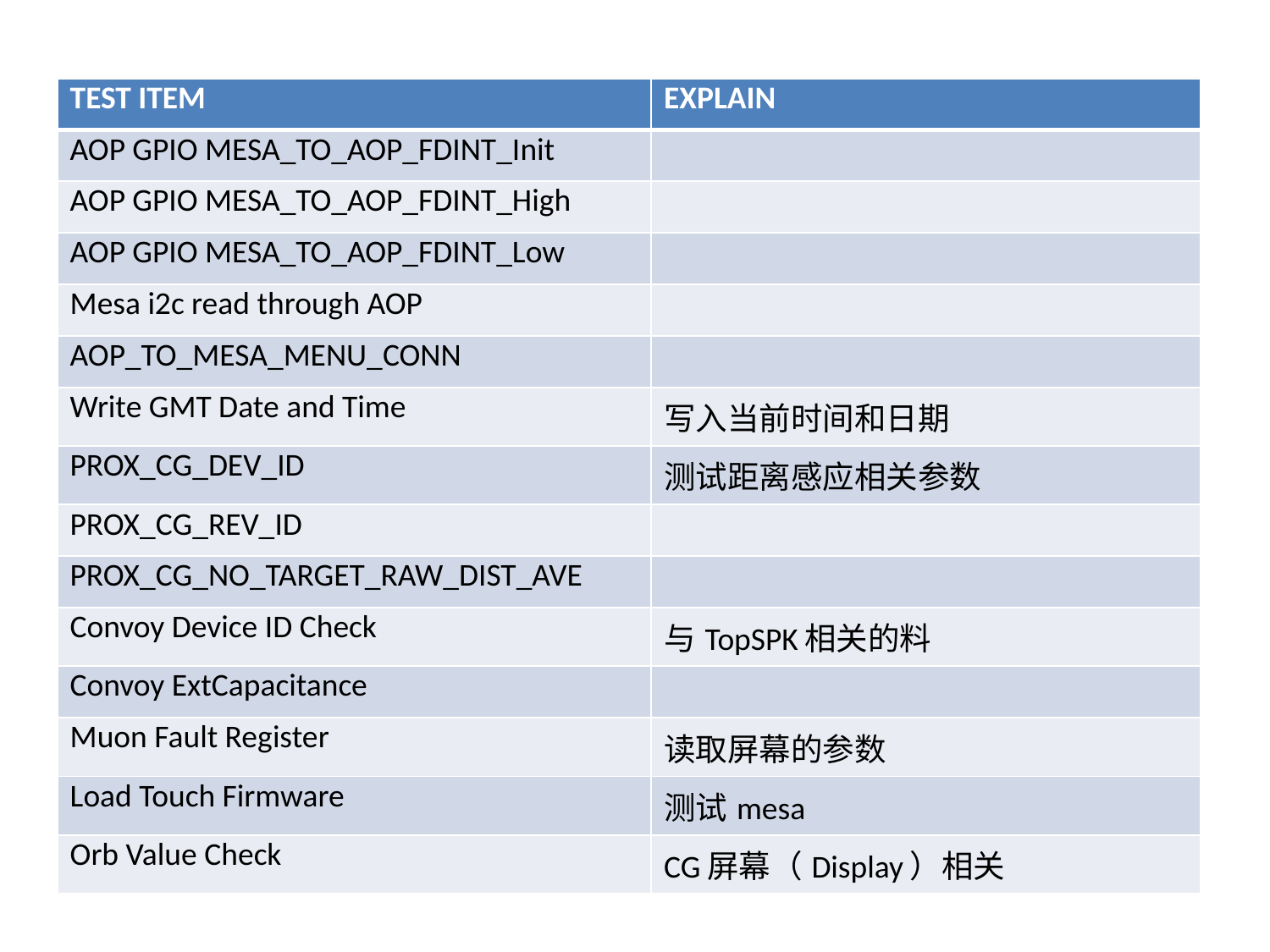

#
| TEST ITEM | EXPLAIN |
| --- | --- |
| AOP GPIO MESA\_TO\_AOP\_FDINT\_Init |  |
| AOP GPIO MESA\_TO\_AOP\_FDINT\_High |  |
| AOP GPIO MESA\_TO\_AOP\_FDINT\_Low |  |
| Mesa i2c read through AOP |  |
| AOP\_TO\_MESA\_MENU\_CONN |  |
| Write GMT Date and Time | 写入当前时间和日期 |
| PROX\_CG\_DEV\_ID | 测试距离感应相关参数 |
| PROX\_CG\_REV\_ID |  |
| PROX\_CG\_NO\_TARGET\_RAW\_DIST\_AVE |  |
| Convoy Device ID Check | 与TopSPK相关的料 |
| Convoy ExtCapacitance |  |
| Muon Fault Register | 读取屏幕的参数 |
| Load Touch Firmware | 测试mesa |
| Orb Value Check | CG屏幕（Display）相关 |